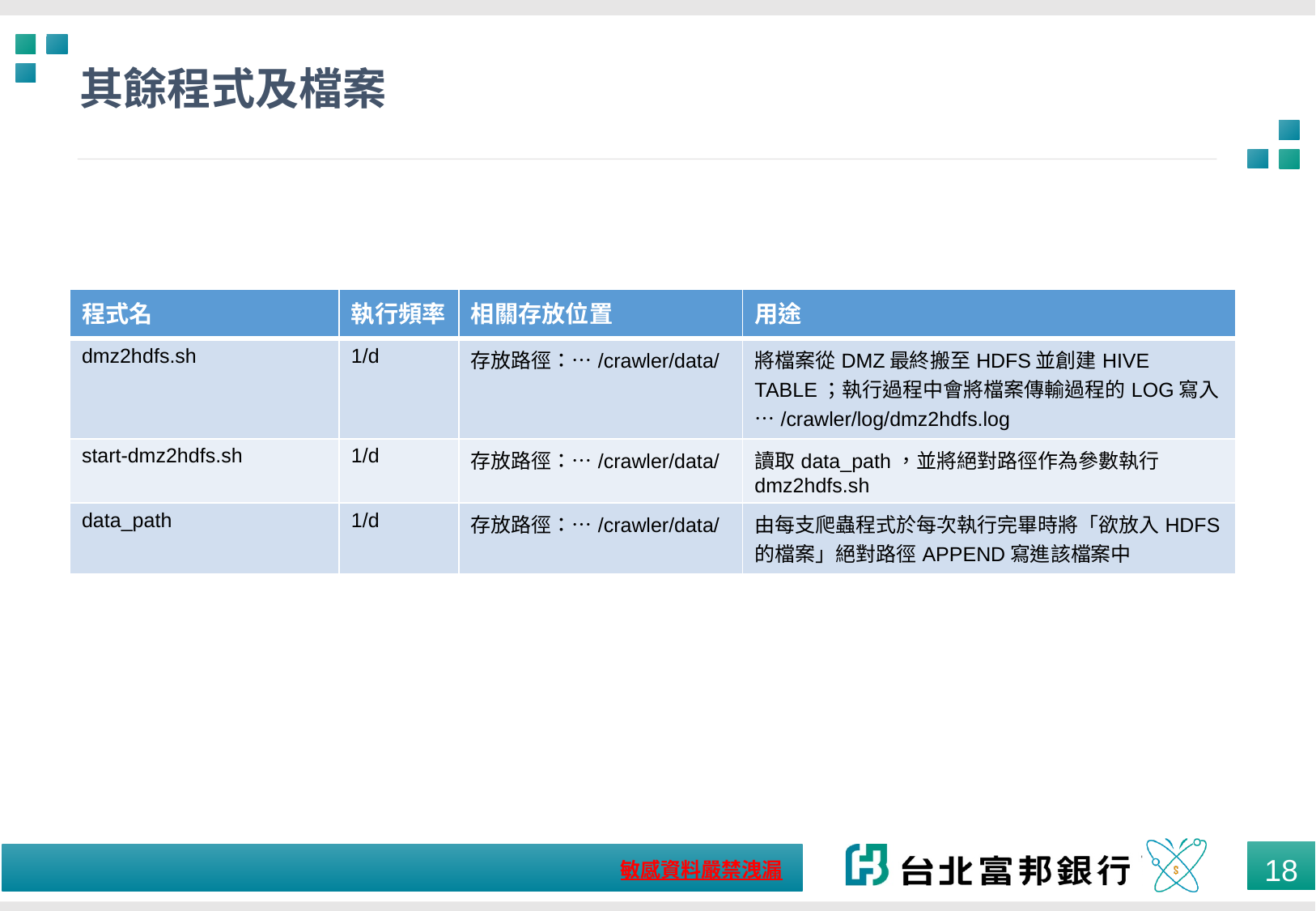

# 其餘程式及檔案

| 程式名 | 執行頻率 | 相關存放位置 | 用途 |
| --- | --- | --- | --- |
| dmz2hdfs.sh | 1/d | 存放路徑：…/crawler/data/ | 將檔案從DMZ最終搬至HDFS並創建HIVE TABLE；執行過程中會將檔案傳輸過程的LOG寫入…/crawler/log/dmz2hdfs.log |
| start-dmz2hdfs.sh | 1/d | 存放路徑：…/crawler/data/ | 讀取data\_path，並將絕對路徑作為參數執行dmz2hdfs.sh |
| data\_path | 1/d | 存放路徑：…/crawler/data/ | 由每支爬蟲程式於每次執行完畢時將「欲放入HDFS的檔案」絕對路徑APPEND寫進該檔案中 |